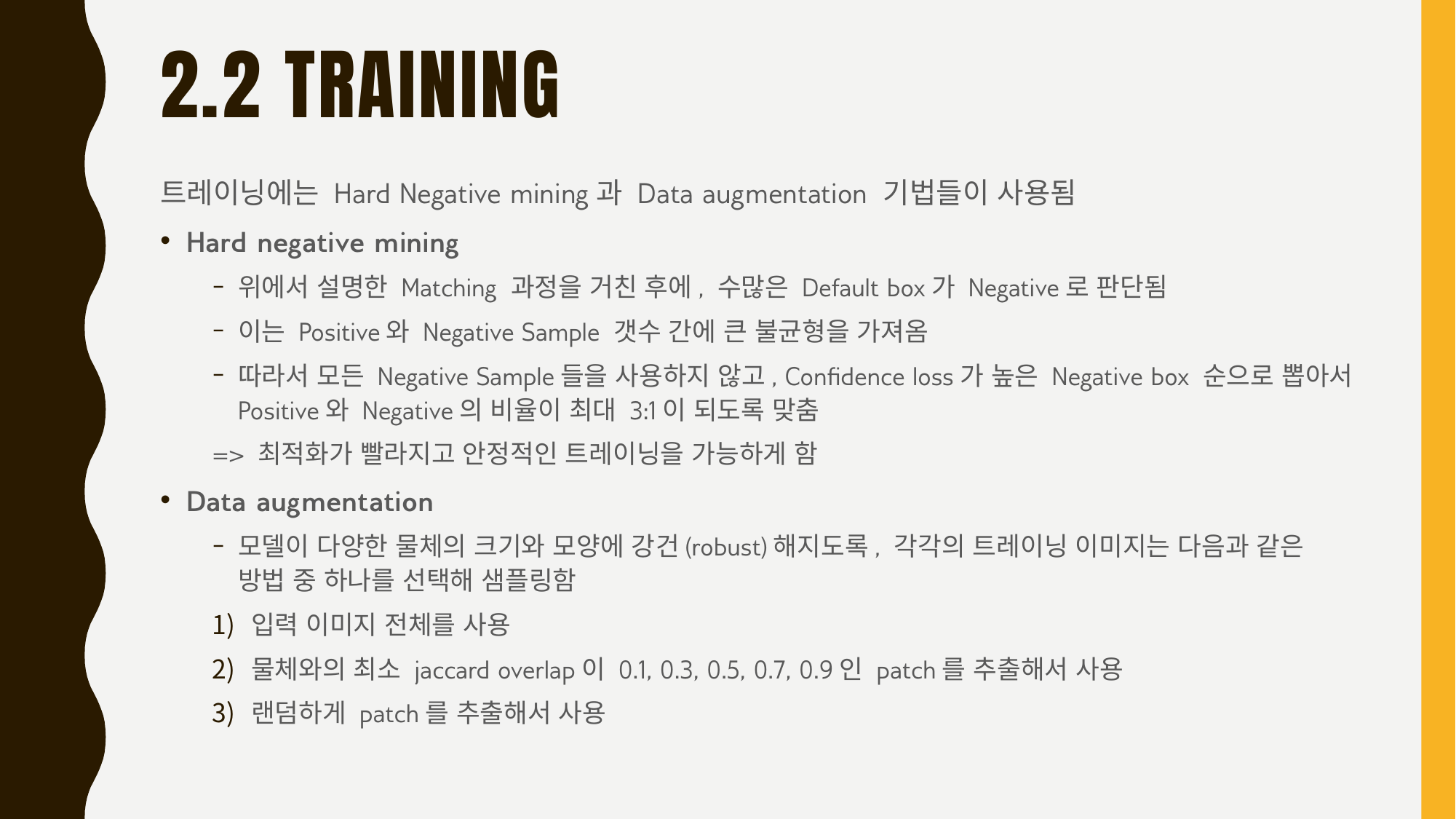

# 2.2 Training
트레이닝에는 Hard Negative mining과 Data augmentation 기법들이 사용됨
Hard negative mining
위에서 설명한 Matching 과정을 거친 후에, 수많은 Default box가 Negative로 판단됨
이는 Positive와 Negative Sample 갯수 간에 큰 불균형을 가져옴
따라서 모든 Negative Sample들을 사용하지 않고, Confidence loss가 높은 Negative box 순으로 뽑아서 Positive와 Negative의 비율이 최대 3:1이 되도록 맞춤
=> 최적화가 빨라지고 안정적인 트레이닝을 가능하게 함
Data augmentation
모델이 다양한 물체의 크기와 모양에 강건(robust)해지도록, 각각의 트레이닝 이미지는 다음과 같은 방법 중 하나를 선택해 샘플링함
입력 이미지 전체를 사용
물체와의 최소 jaccard overlap이 0.1, 0.3, 0.5, 0.7, 0.9인 patch를 추출해서 사용
랜덤하게 patch를 추출해서 사용